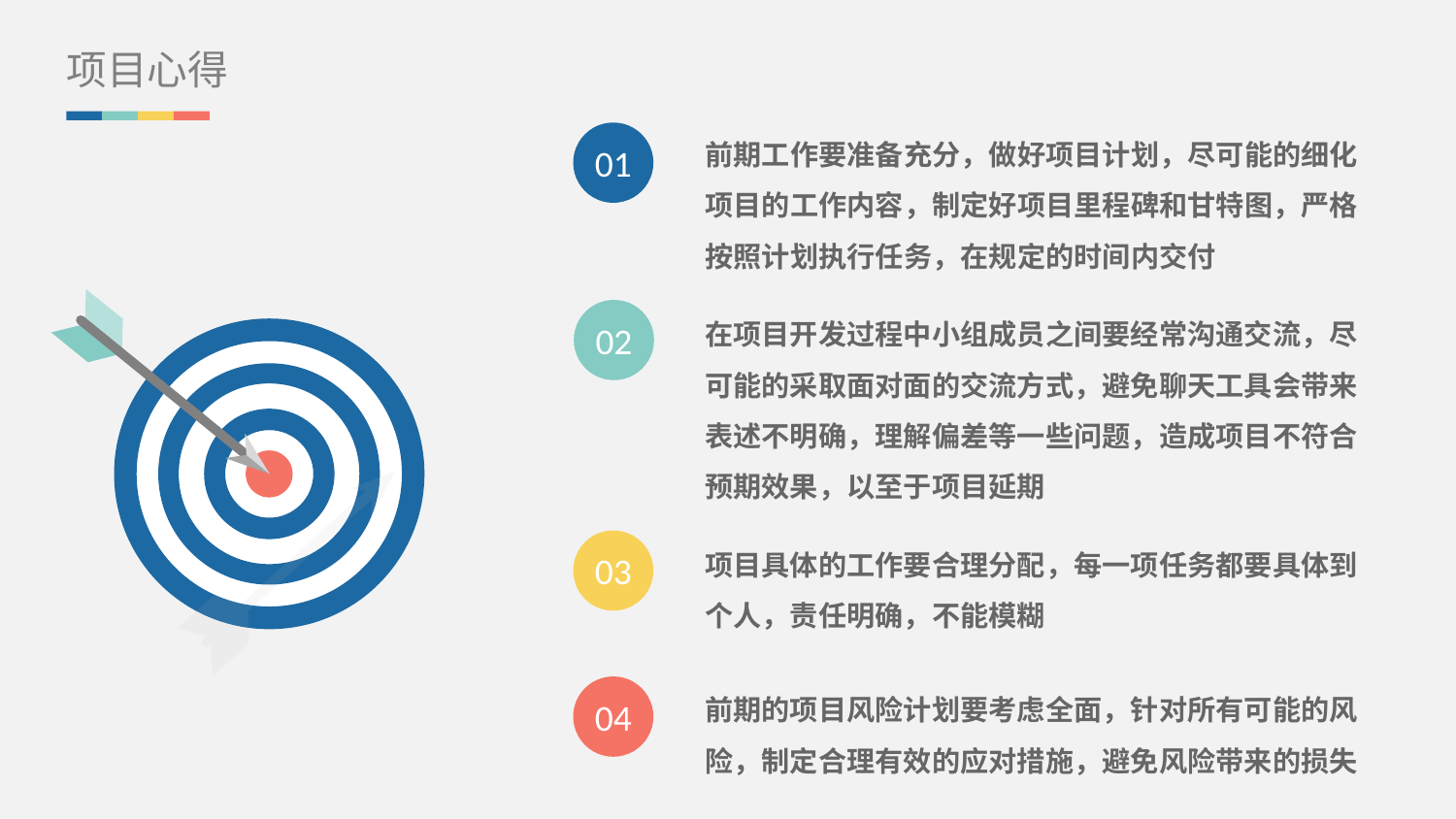

项目心得

前期工作要准备充分，做好项目计划，尽可能的细化项目的工作内容，制定好项目里程碑和甘特图，严格按照计划执行任务，在规定的时间内交付
01

02
在项目开发过程中小组成员之间要经常沟通交流，尽可能的采取面对面的交流方式，避免聊天工具会带来表述不明确，理解偏差等一些问题，造成项目不符合预期效果，以至于项目延期

03
项目具体的工作要合理分配，每一项任务都要具体到个人，责任明确，不能模糊
前期的项目风险计划要考虑全面，针对所有可能的风险，制定合理有效的应对措施，避免风险带来的损失
04